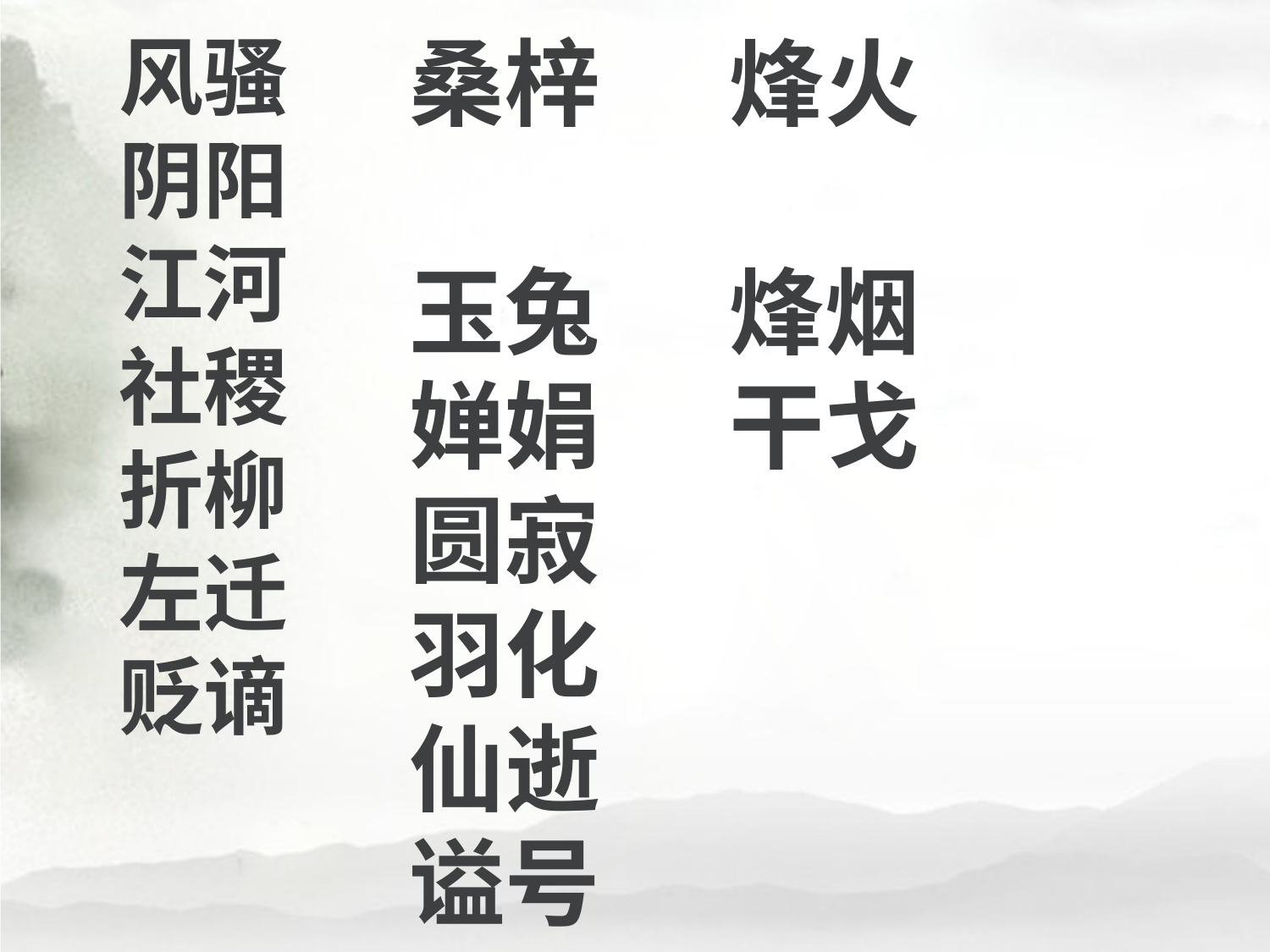

桑梓      烽火
玉兔      烽烟
婵娟      干戈
圆寂
羽化
仙逝
谥号

风骚
阴阳
江河
社稷
折柳
左迁
贬谪